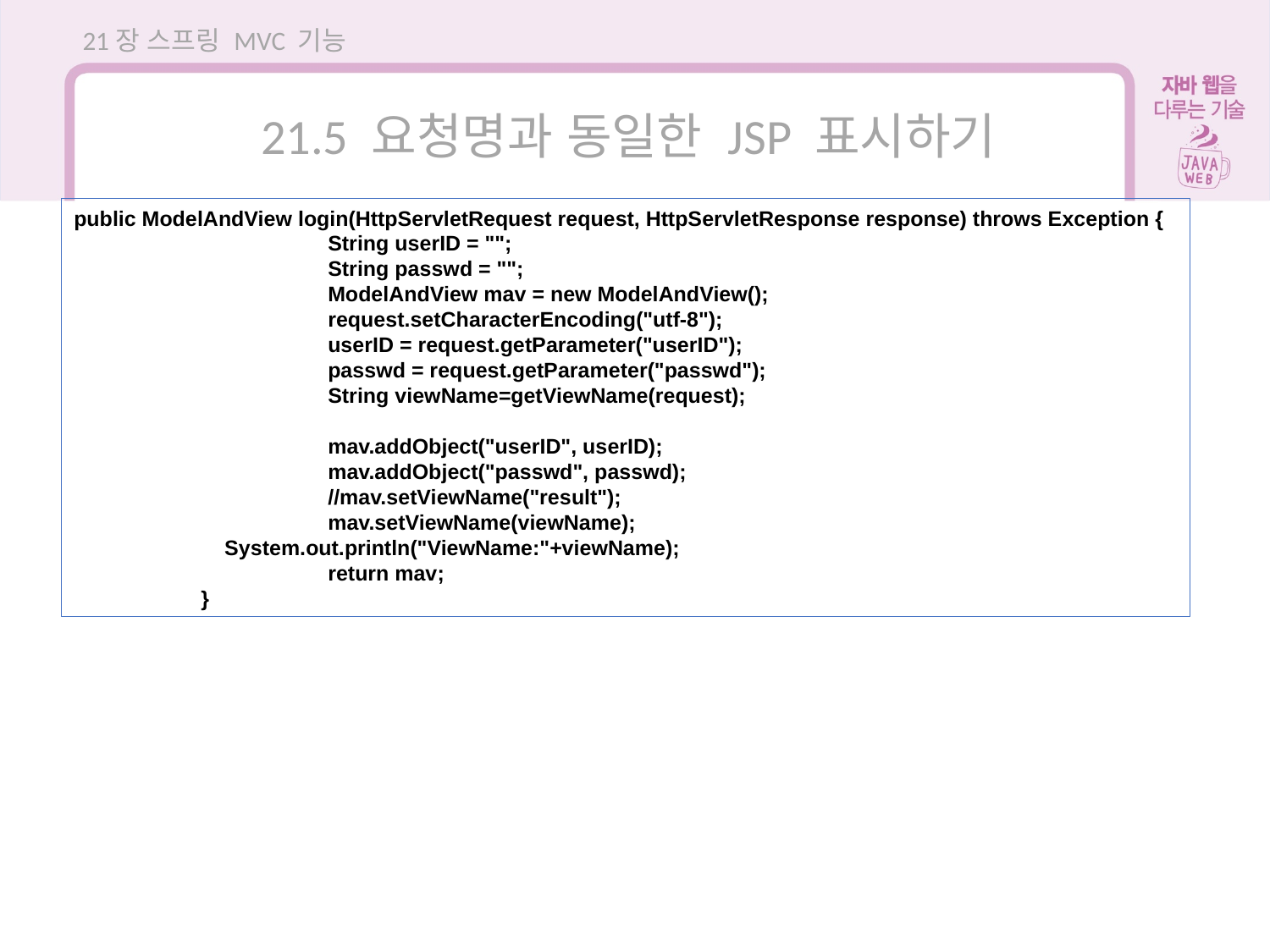

21장 스프링 MVC 기능
21.5 요청명과 동일한 JSP 표시하기
public ModelAndView login(HttpServletRequest request, HttpServletResponse response) throws Exception {
		String userID = "";
		String passwd = "";
		ModelAndView mav = new ModelAndView();
		request.setCharacterEncoding("utf-8");
		userID = request.getParameter("userID");
		passwd = request.getParameter("passwd");
		String viewName=getViewName(request);

		mav.addObject("userID", userID);
		mav.addObject("passwd", passwd);
		//mav.setViewName("result");
		mav.setViewName(viewName);
	    System.out.println("ViewName:"+viewName);
		return mav;
	}